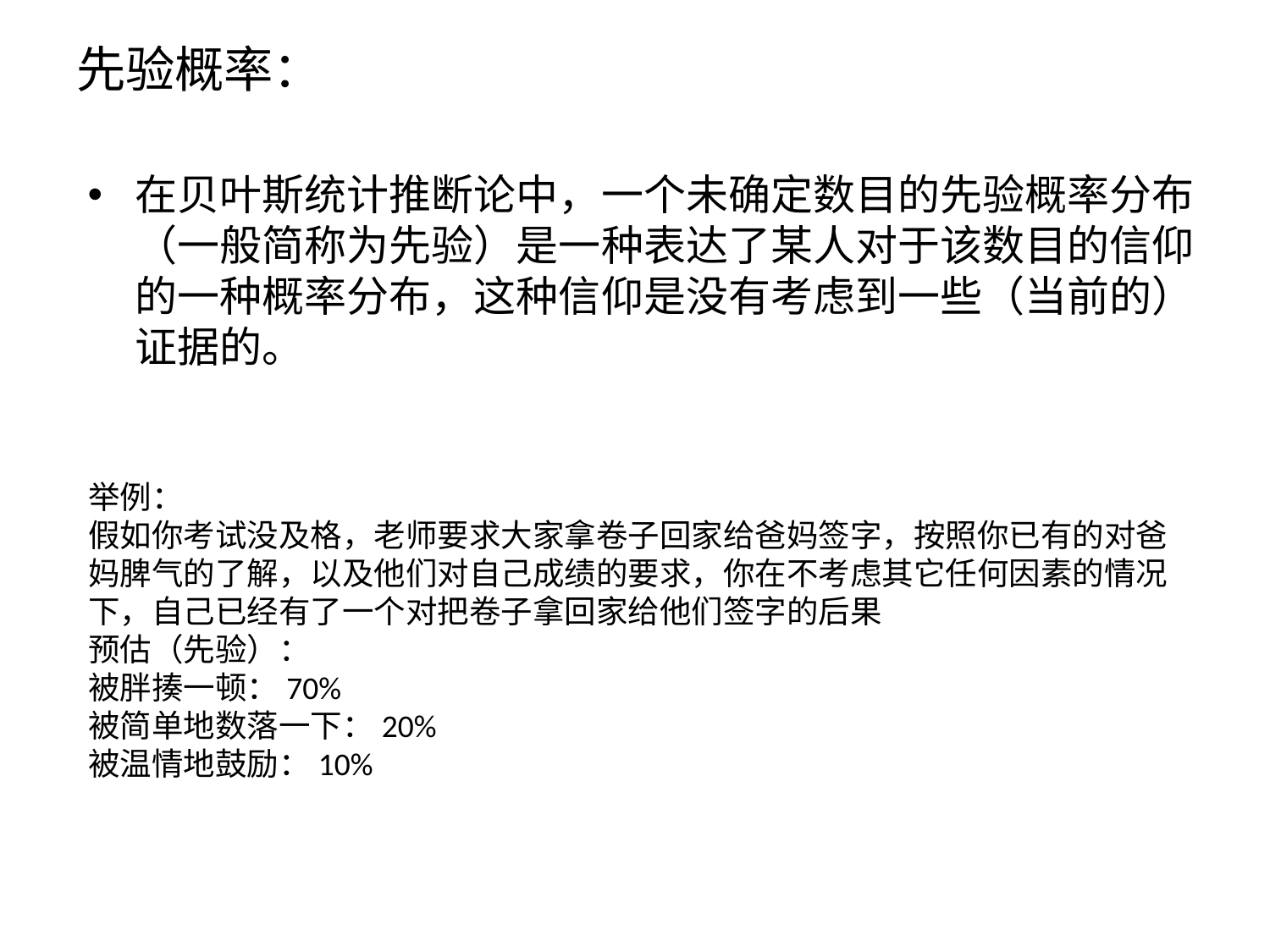

# 先验概率：
在贝叶斯统计推断论中，一个未确定数目的先验概率分布（一般简称为先验）是一种表达了某人对于该数目的信仰的一种概率分布，这种信仰是没有考虑到一些（当前的）证据的。
举例：
假如你考试没及格，老师要求大家拿卷子回家给爸妈签字，按照你已有的对爸妈脾气的了解，以及他们对自己成绩的要求，你在不考虑其它任何因素的情况下，自己已经有了一个对把卷子拿回家给他们签字的后果
预估（先验）：
被胖揍一顿：70%
被简单地数落一下：20%
被温情地鼓励：10%